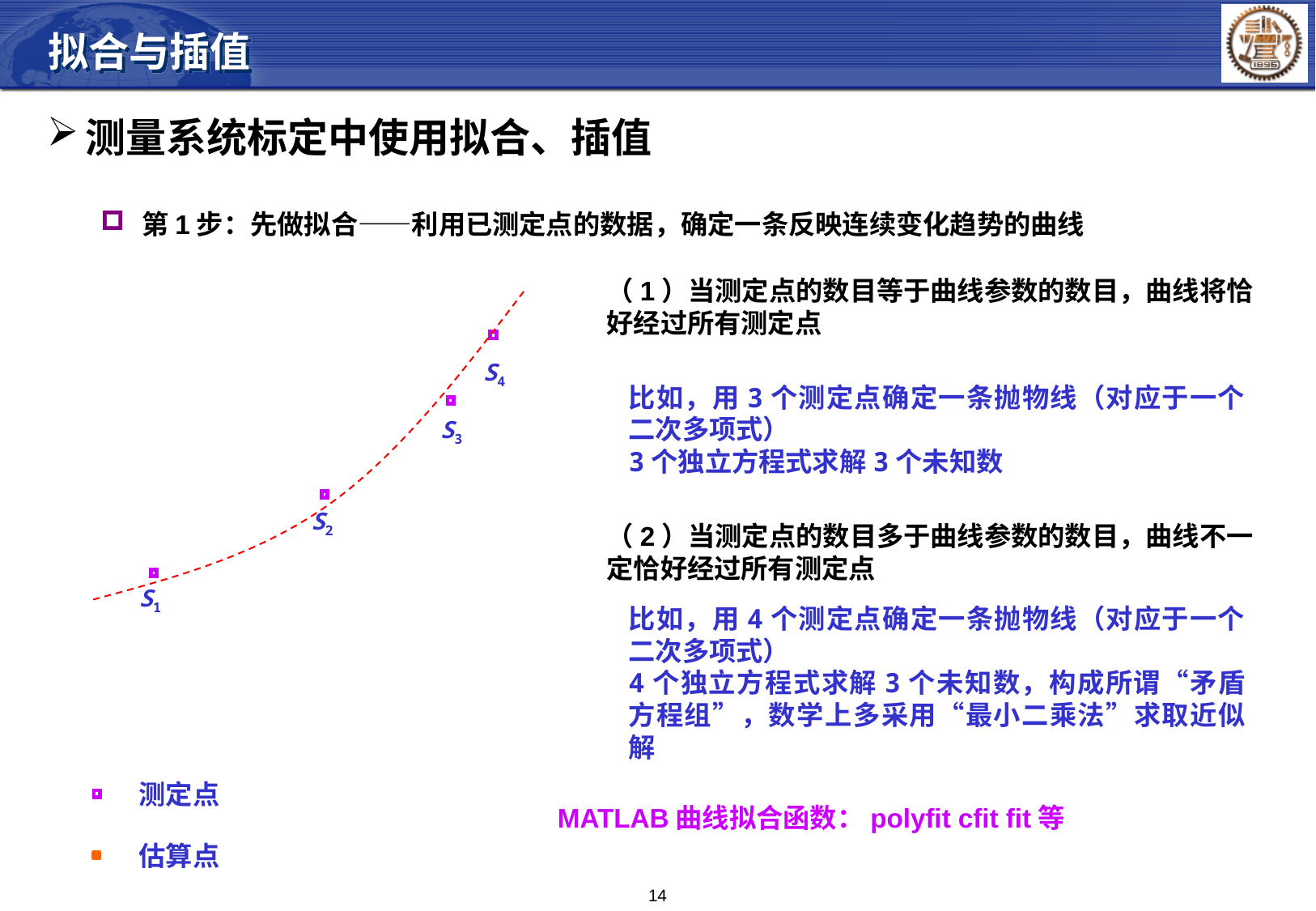

拟合与插值
测量系统标定中使用拟合、插值
 第1步：先做拟合——利用已测定点的数据，确定一条反映连续变化趋势的曲线
（1）当测定点的数目等于曲线参数的数目，曲线将恰好经过所有测定点

S4
比如，用3个测定点确定一条抛物线（对应于一个二次多项式）
3个独立方程式求解3个未知数

S3

S2
（2）当测定点的数目多于曲线参数的数目，曲线不一定恰好经过所有测定点

S1
比如，用4个测定点确定一条抛物线（对应于一个二次多项式）
4个独立方程式求解3个未知数，构成所谓“矛盾方程组”，数学上多采用“最小二乘法”求取近似解
测定点

MATLAB曲线拟合函数：polyfit cfit fit等
估算点

14